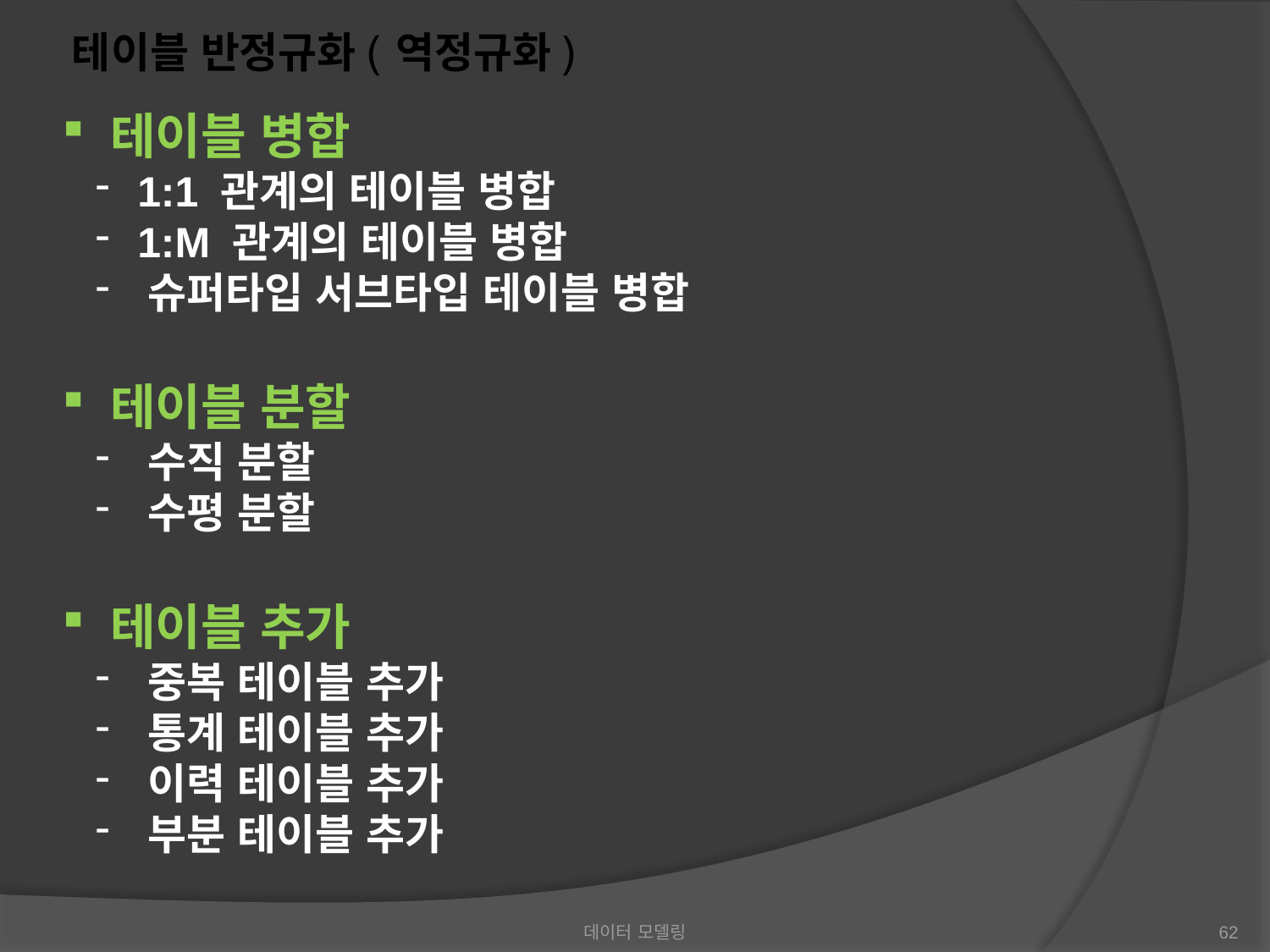

테이블 반정규화(역정규화)
 테이블 병합
 1:1 관계의 테이블 병합
 1:M 관계의 테이블 병합
 슈퍼타입 서브타입 테이블 병합

 테이블 분할
 수직 분할
 수평 분할

 테이블 추가
 중복 테이블 추가
 통계 테이블 추가
 이력 테이블 추가
 부분 테이블 추가

데이터 모델링
62